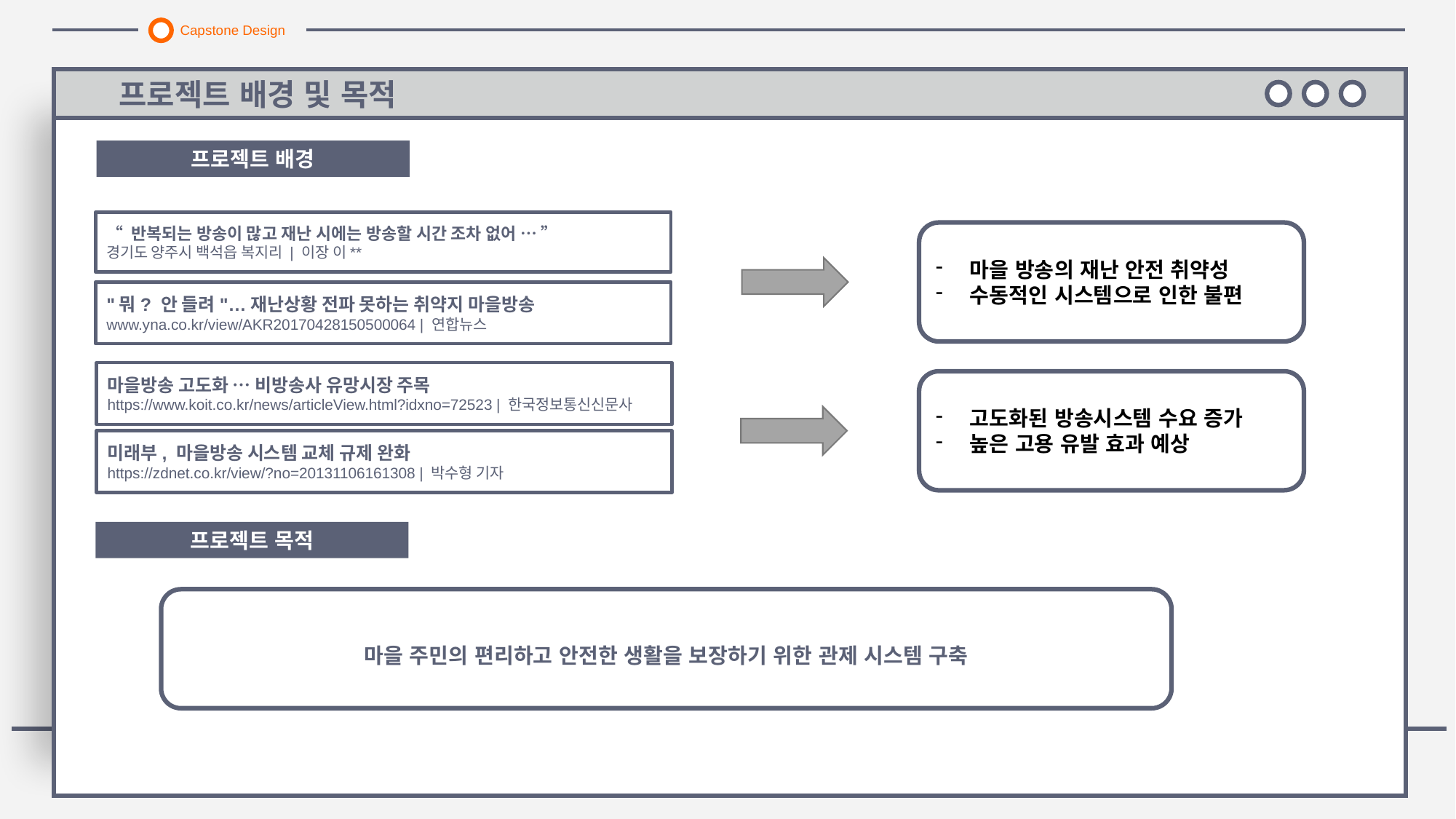

Capstone Design

프로젝트 배경 및 목적

프로젝트 배경
“ 반복되는 방송이 많고 재난 시에는 방송할 시간 조차 없어 … ”
경기도 양주시 백석읍 복지리 | 이장 이**
마을 방송의 재난 안전 취약성
수동적인 시스템으로 인한 불편

"뭐? 안 들려"…재난상황 전파 못하는 취약지 마을방송
www.yna.co.kr/view/AKR20170428150500064 | 연합뉴스
마을방송 고도화 … 비방송사 유망시장 주목
https://www.koit.co.kr/news/articleView.html?idxno=72523 | 한국정보통신신문사
고도화된 방송시스템 수요 증가
높은 고용 유발 효과 예상

미래부, 마을방송 시스템 교체 규제 완화
https://zdnet.co.kr/view/?no=20131106161308 | 박수형 기자
프로젝트 목적
마을 주민의 편리하고 안전한 생활을 보장하기 위한 관제 시스템 구축